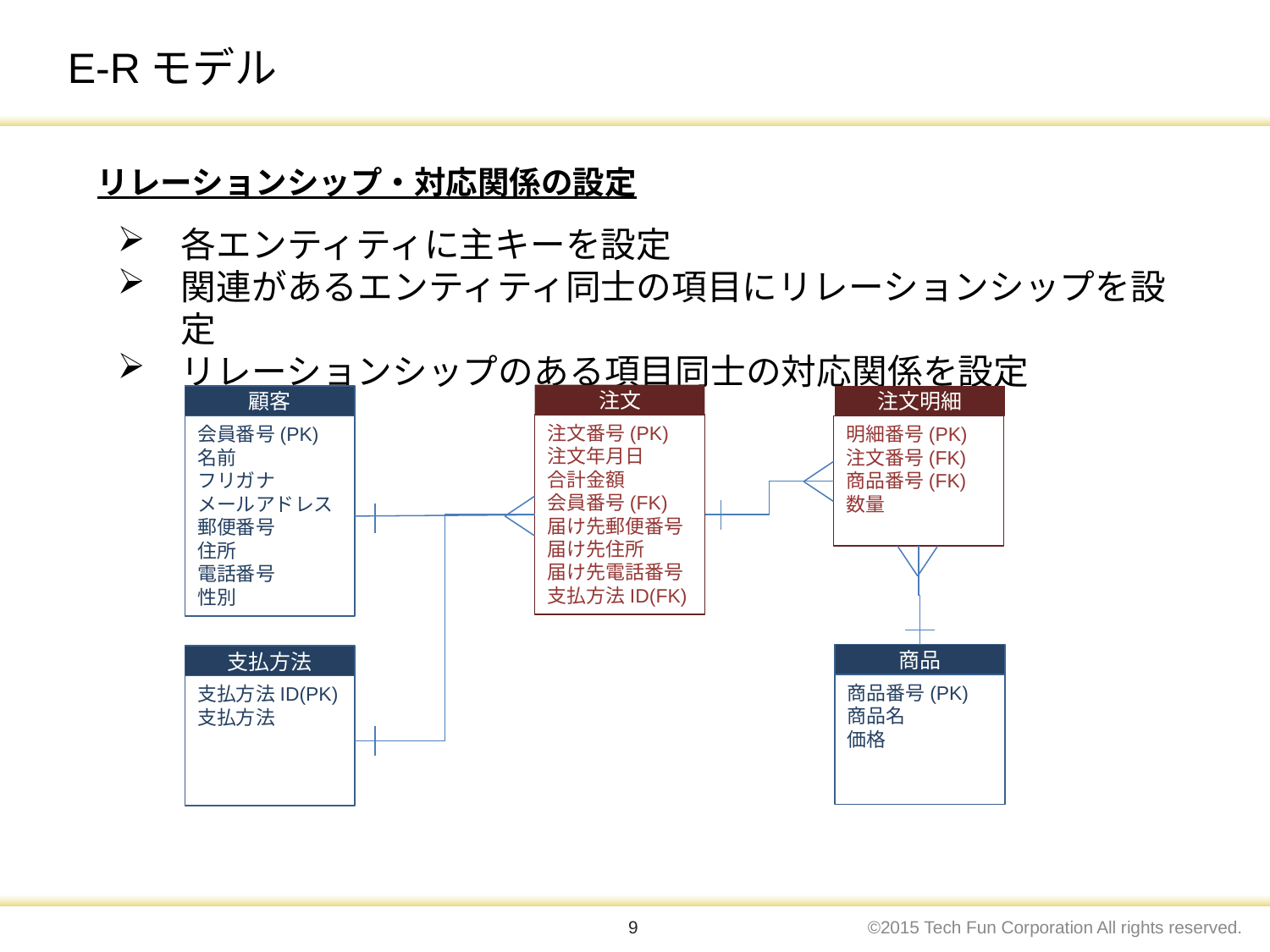

# E-Rモデル

リレーションシップ・対応関係の設定
各エンティティに主キーを設定
関連があるエンティティ同士の項目にリレーションシップを設定
リレーションシップのある項目同士の対応関係を設定
注文
顧客
注文明細
注文番号(PK)
注文年月日
合計金額
会員番号(FK)
届け先郵便番号
届け先住所
届け先電話番号
支払方法ID(FK)
会員番号(PK)
名前
フリガナ
メールアドレス
郵便番号
住所
電話番号
性別
明細番号(PK)
注文番号(FK)
商品番号(FK)
数量

商品
支払方法
商品番号(PK)
商品名
価格
支払方法ID(PK)
支払方法
9
©2015 Tech Fun Corporation All rights reserved.